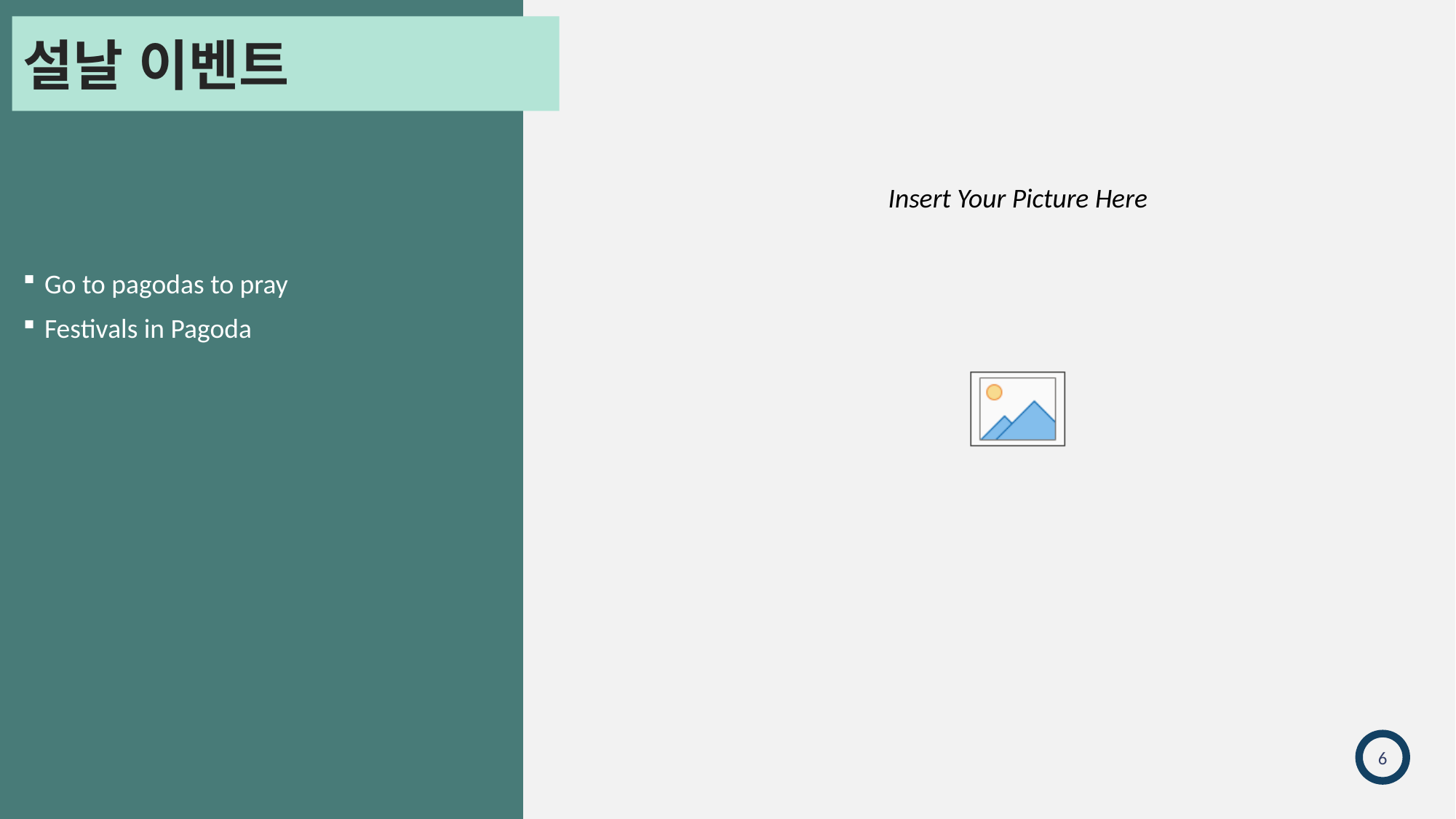

설날 이벤트
Go to pagodas to pray
Festivals in Pagoda
6